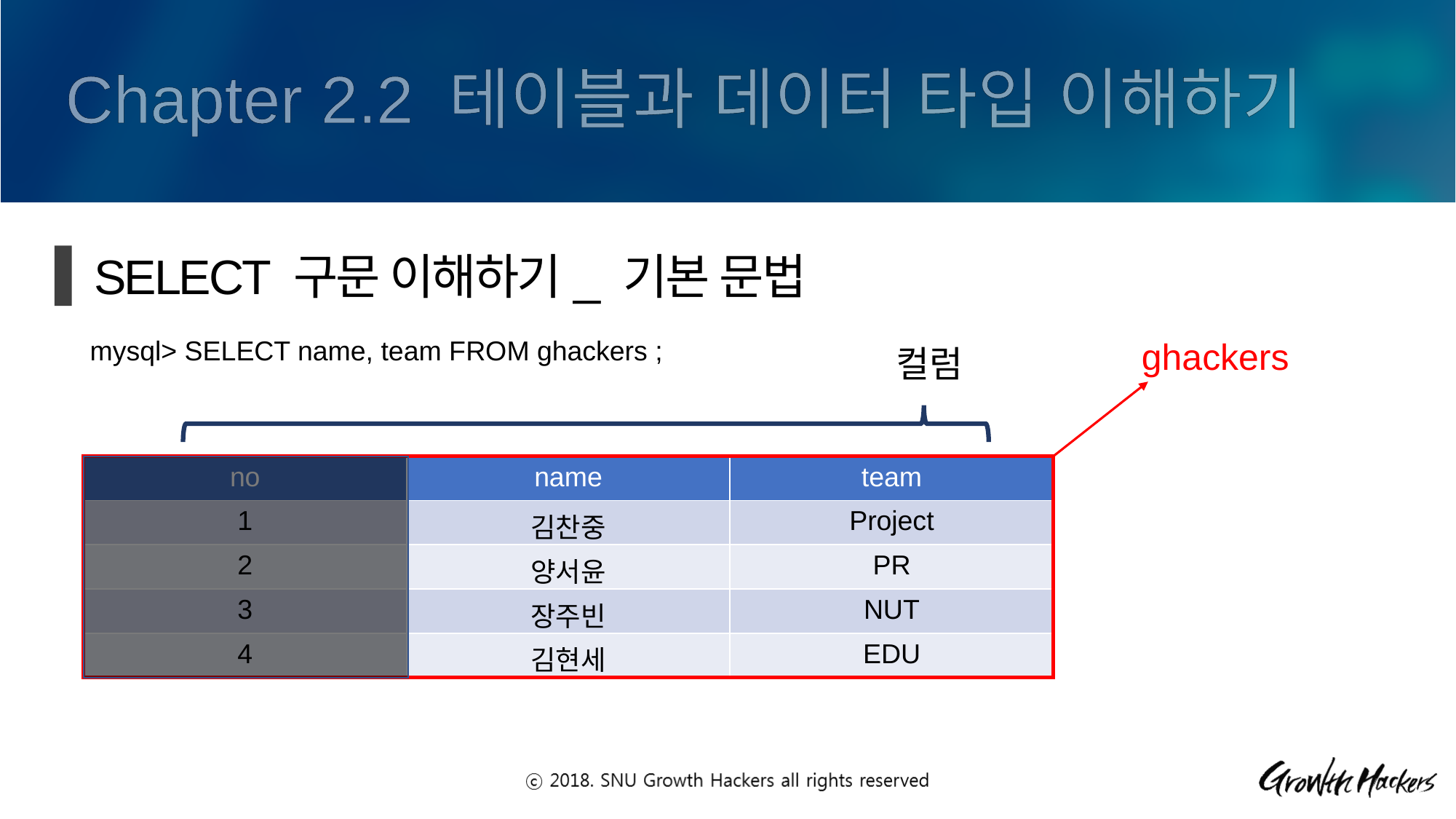

Chapter 2.2 테이블과 데이터 타입 이해하기
SELECT 구문 이해하기_ 기본 문법

mysql> SELECT name, team FROM ghackers ;
ghackers
컬럼

| no | name | team |
| --- | --- | --- |
| 1 | 김찬중 | Project |
| 2 | 양서윤 | PR |
| 3 | 장주빈 | NUT |
| 4 | 김현세 | EDU |